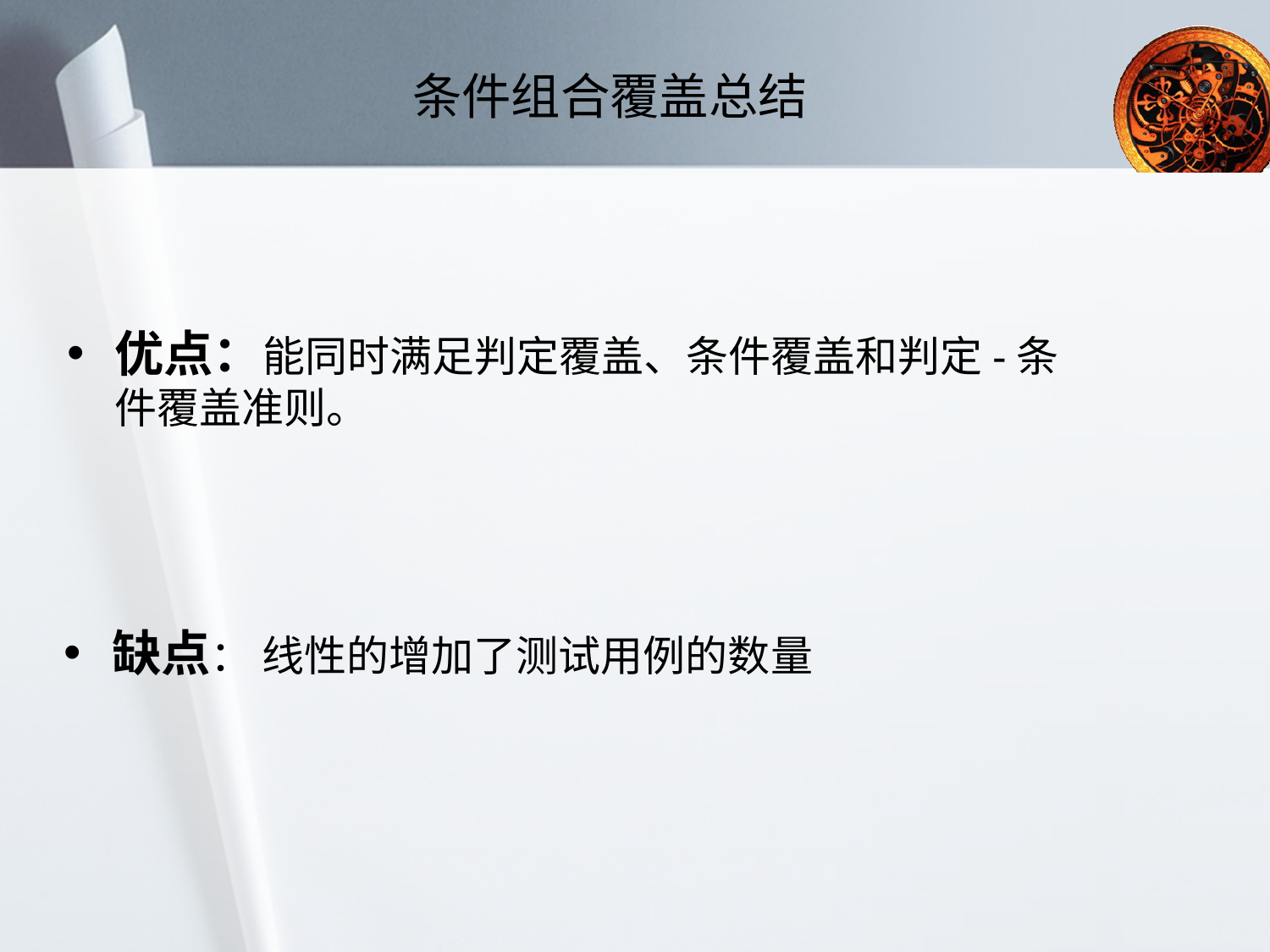

# 条件组合覆盖总结
优点：能同时满足判定覆盖、条件覆盖和判定-条件覆盖准则。
缺点： 线性的增加了测试用例的数量